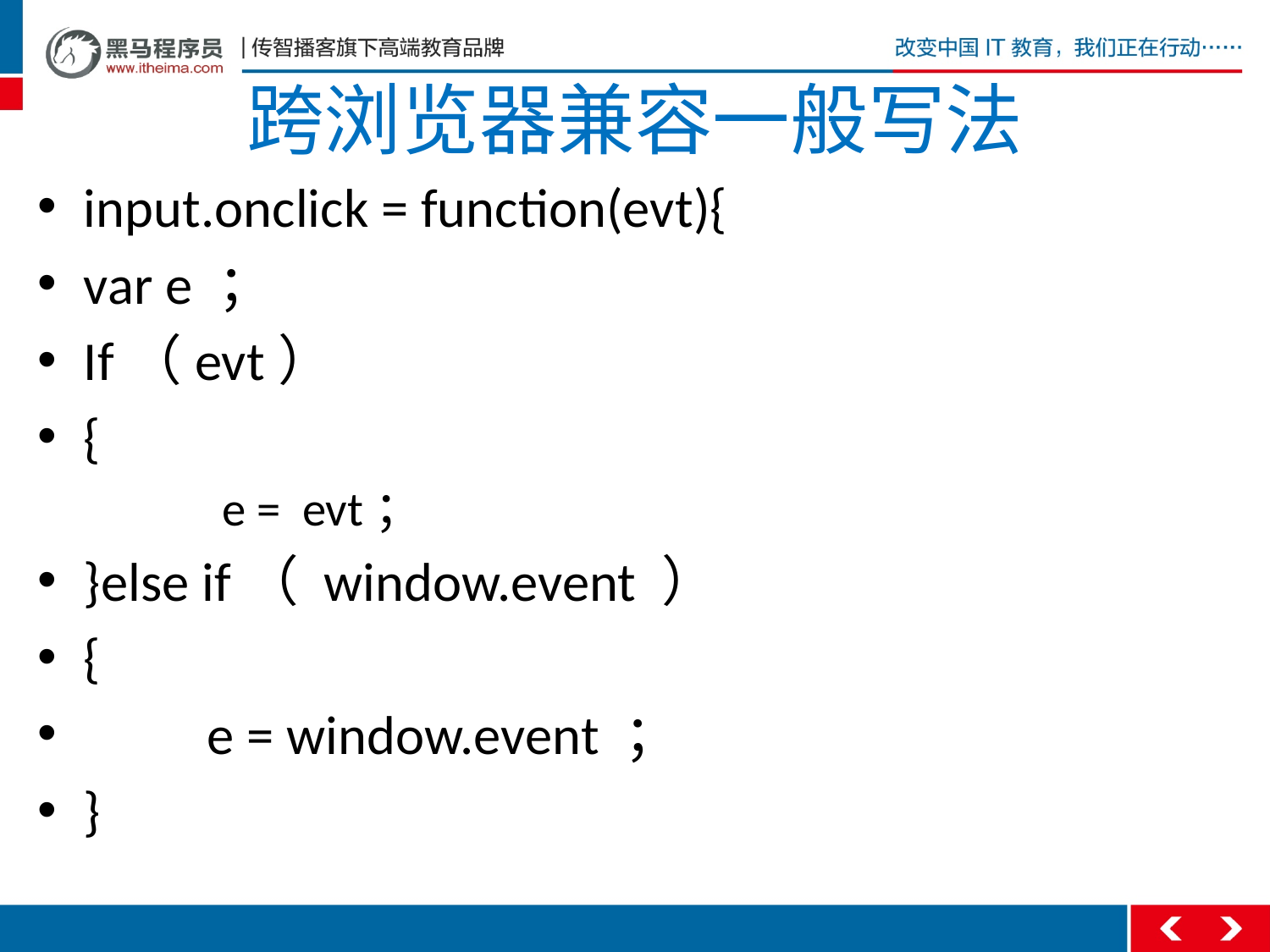

# 跨浏览器兼容一般写法
input.onclick = function(evt){
var e ；
If（evt）
{
  	e =  evt；
}else if（ window.event ）
{
 	e = window.event ；
}